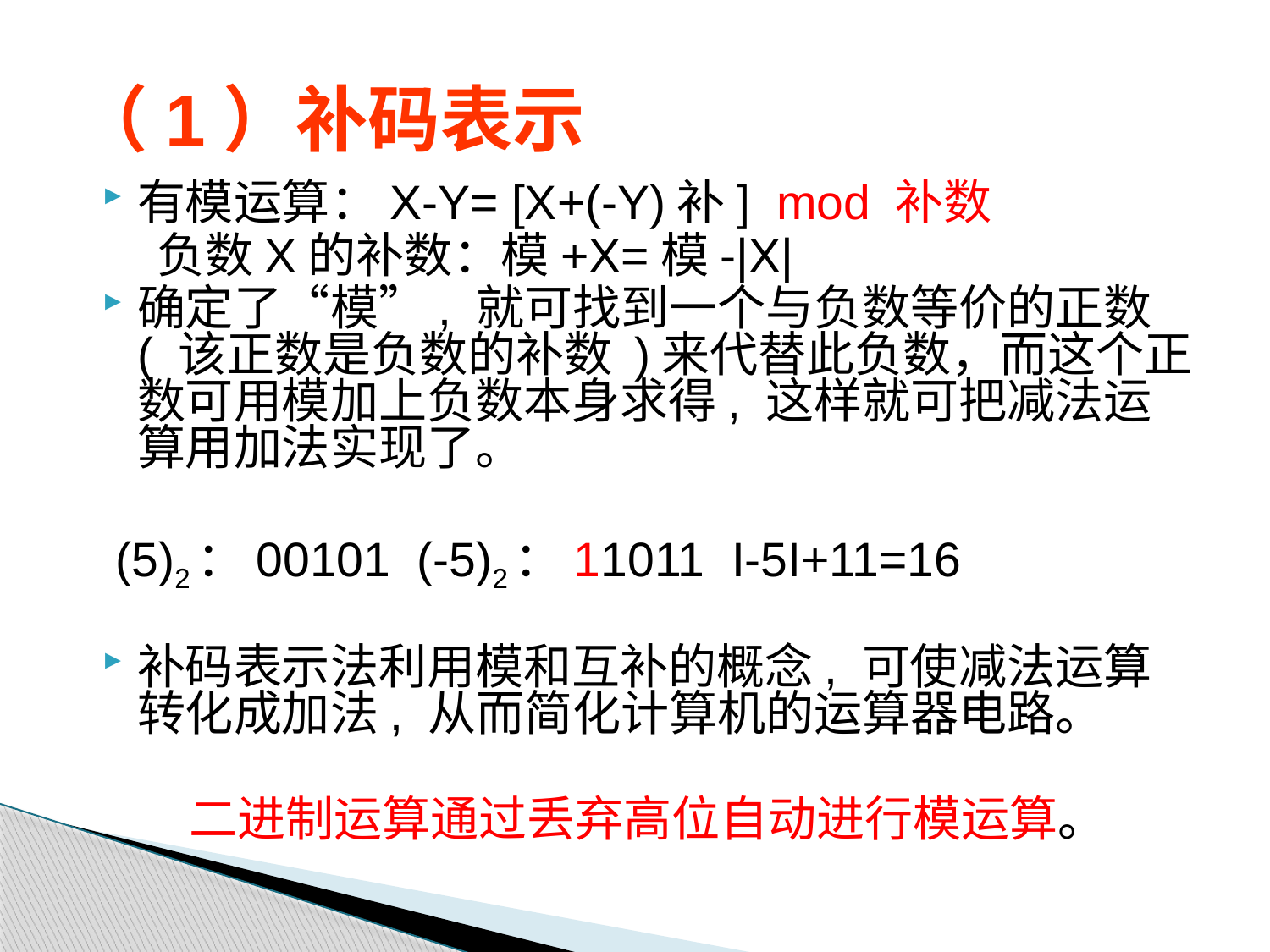

# （1）补码表示
有模运算：X-Y= [X+(-Y)补]  mod 补数
    负数X的补数：模+X=模-|X|
确定了“模”, 就可找到一个与负数等价的正数( 该正数是负数的补数 )来代替此负数，而这个正数可用模加上负数本身求得, 这样就可把减法运算用加法实现了。

 (5)2：00101  (-5)2：11011  I-5I+11=16

补码表示法利用模和互补的概念, 可使减法运算转化成加法, 从而简化计算机的运算器电路。

       二进制运算通过丢弃高位自动进行模运算。